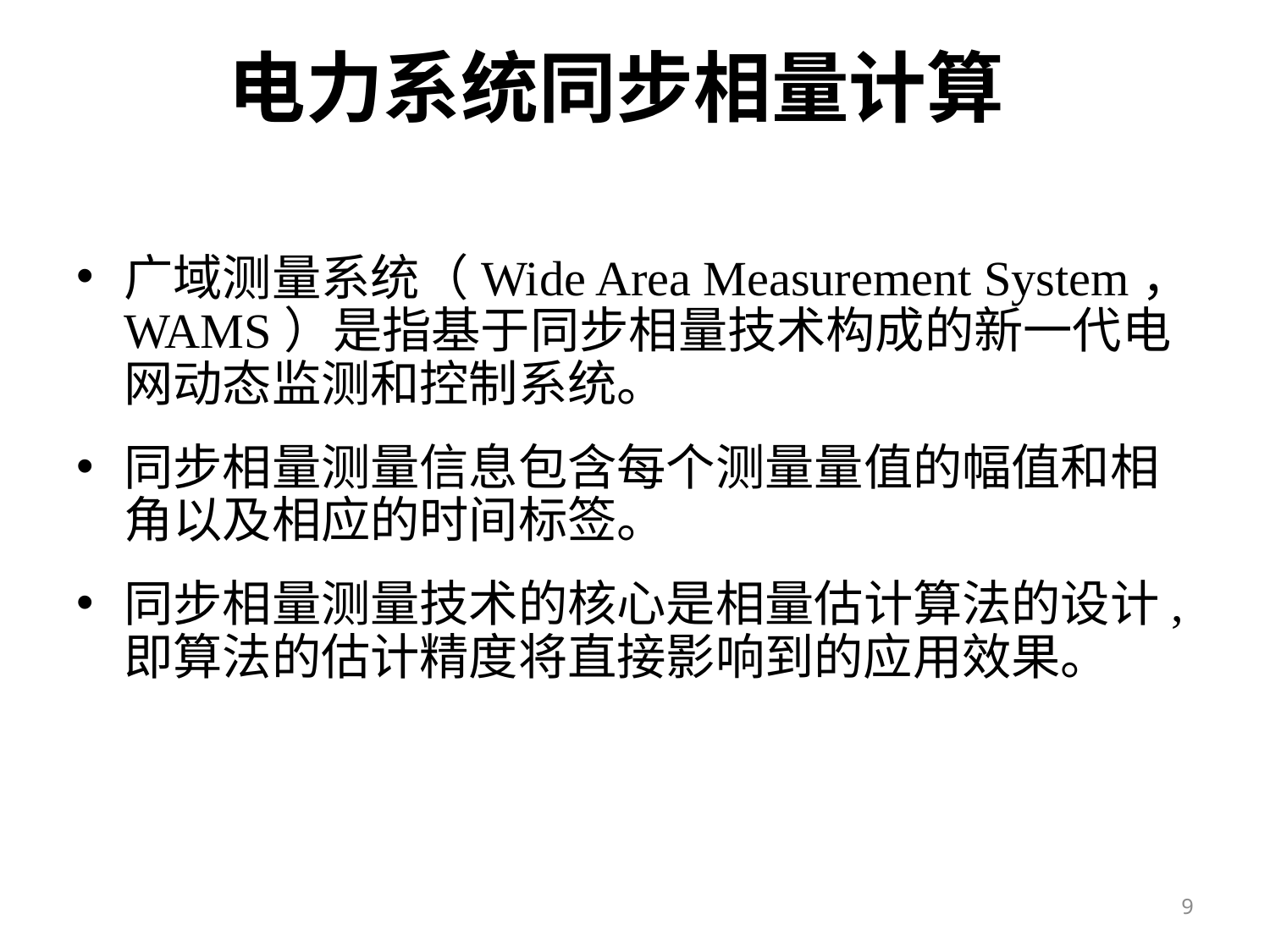

# 电力系统同步相量计算
广域测量系统（Wide Area Measurement System，WAMS）是指基于同步相量技术构成的新一代电网动态监测和控制系统。
同步相量测量信息包含每个测量量值的幅值和相角以及相应的时间标签。
同步相量测量技术的核心是相量估计算法的设计,即算法的估计精度将直接影响到的应用效果。
9